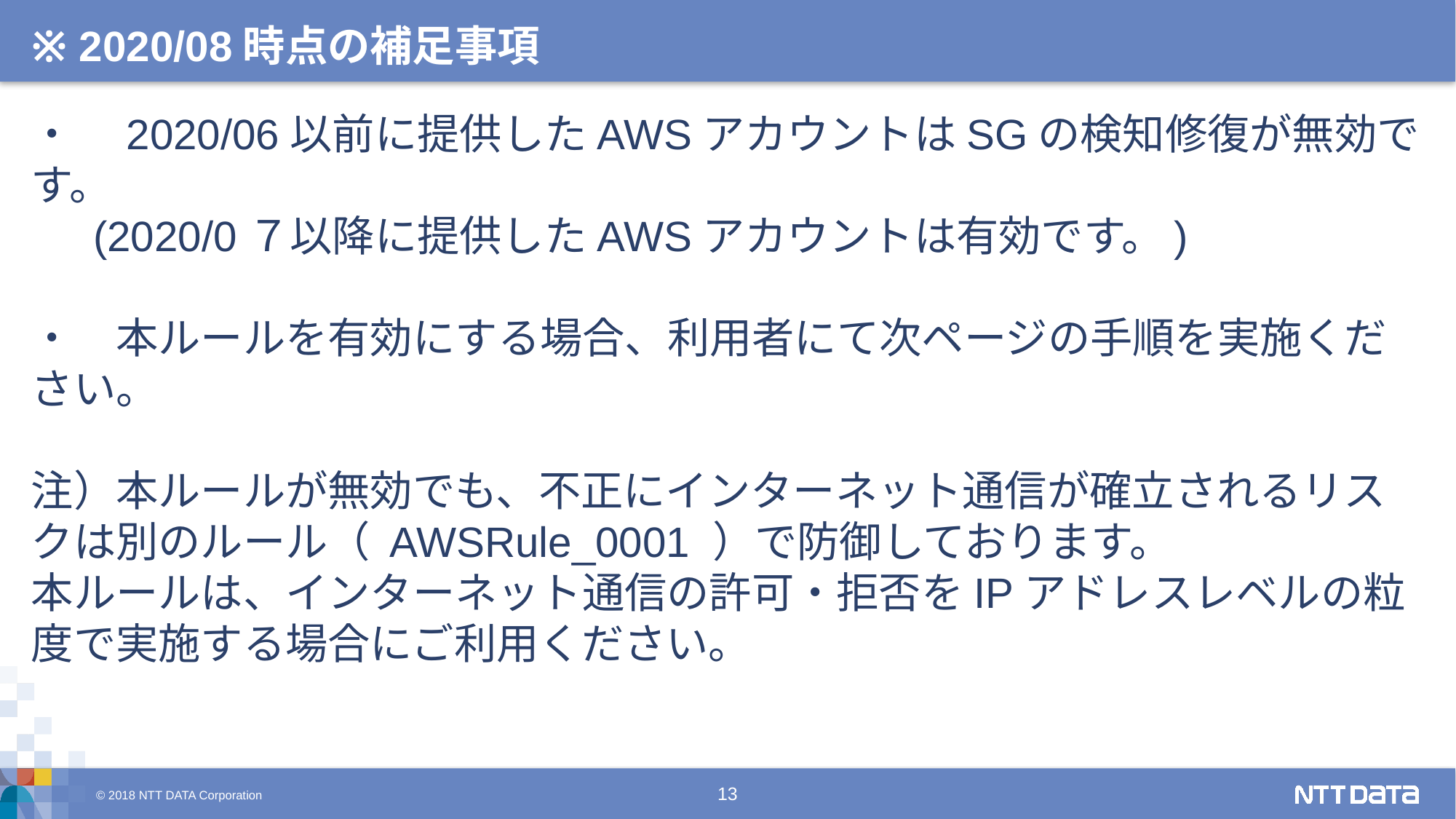

※ 2020/08時点の補足事項
・　2020/06以前に提供したAWSアカウントはSGの検知修復が無効です。
　 (2020/0７以降に提供したAWSアカウントは有効です。)

・　本ルールを有効にする場合、利用者にて次ページの手順を実施ください。

注）本ルールが無効でも、不正にインターネット通信が確立されるリスクは別のルール（ AWSRule_0001 ）で防御しております。
本ルールは、インターネット通信の許可・拒否をIPアドレスレベルの粒度で実施する場合にご利用ください。